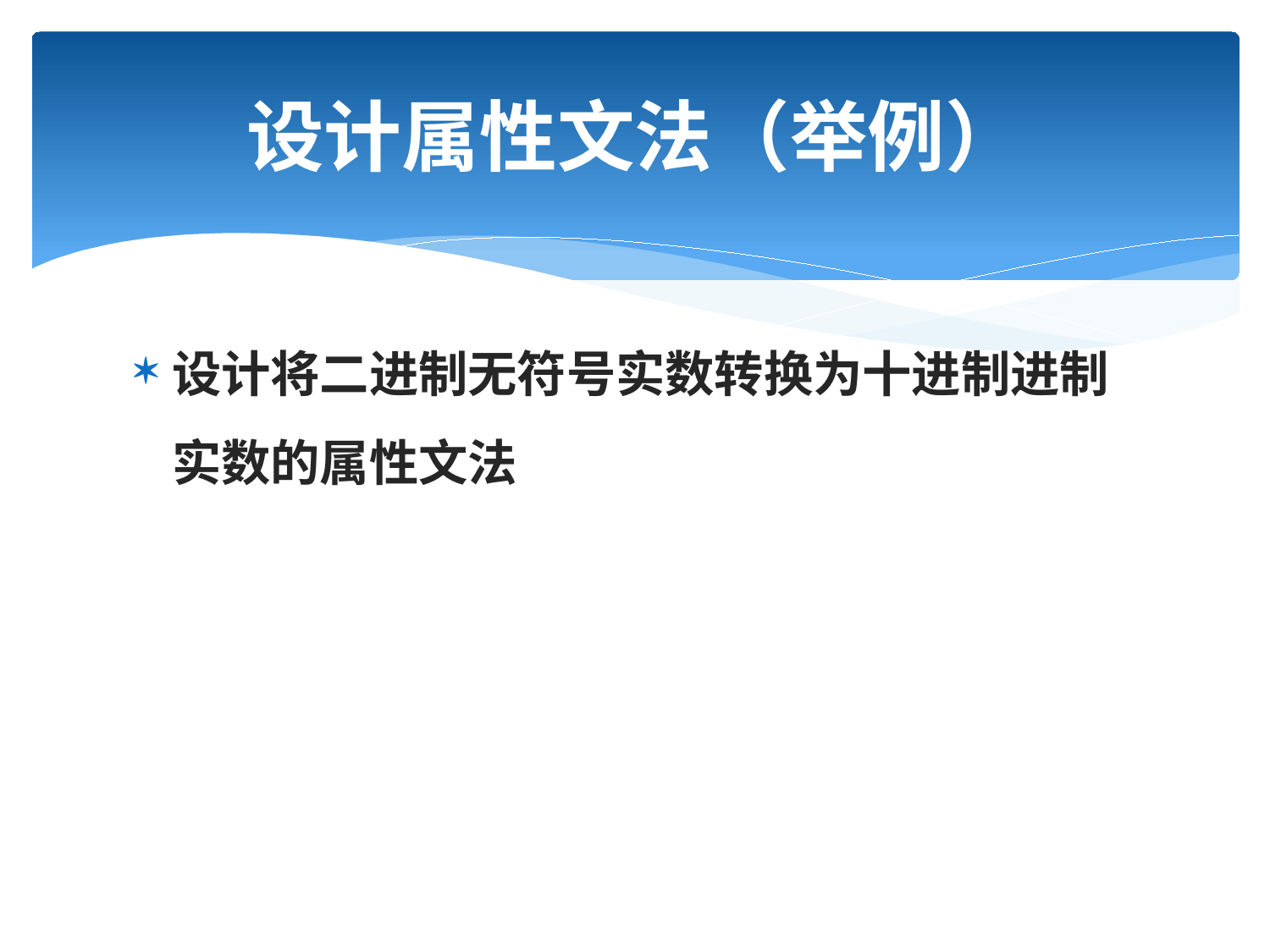

# 设计属性文法（举例）
设计将二进制无符号实数转换为十进制进制实数的属性文法